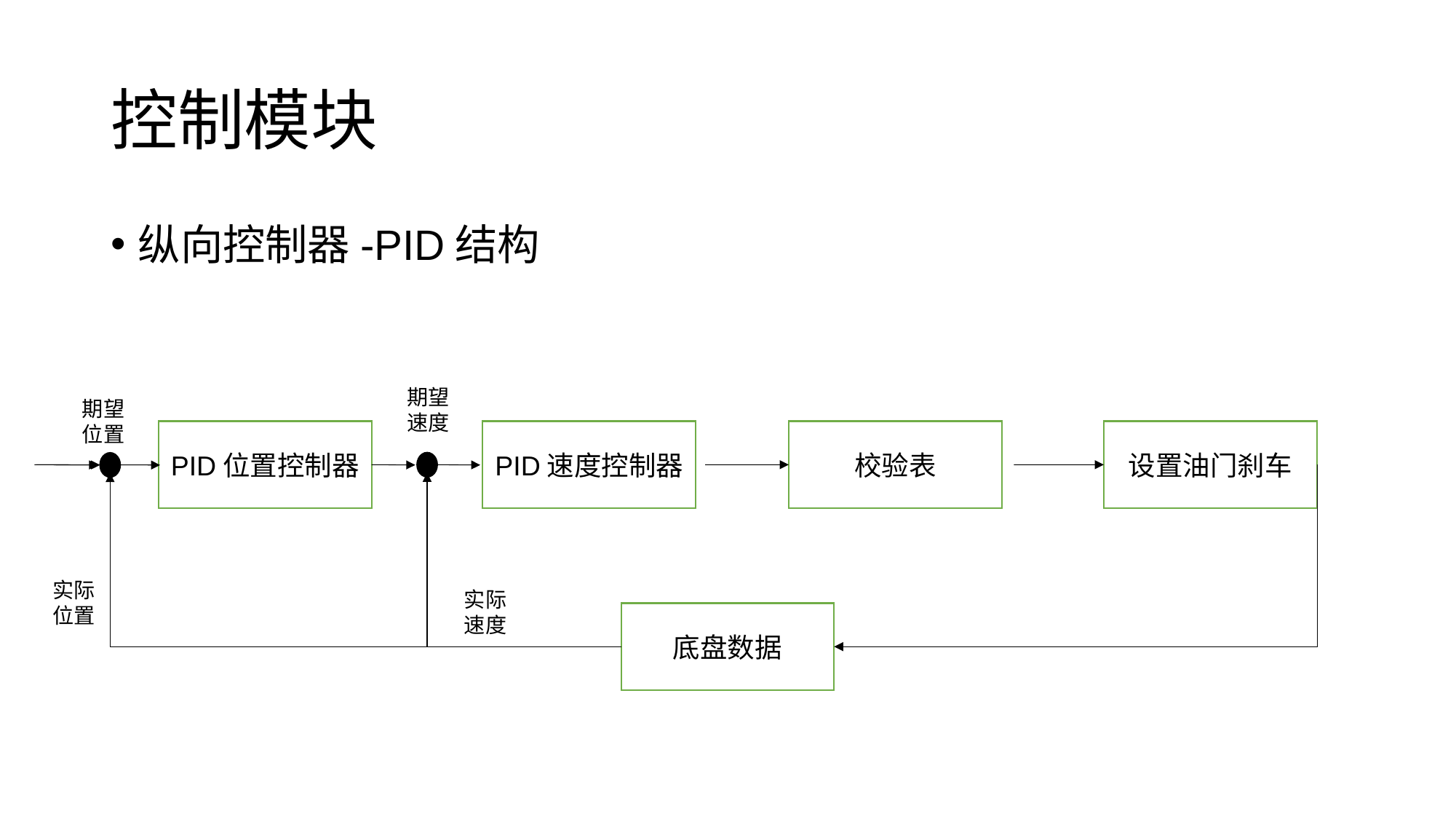

# 控制模块
纵向控制器-PID结构
期望速度
期望位置
PID位置控制器
PID速度控制器
校验表
设置油门刹车

实际位置
实际速度
底盘数据